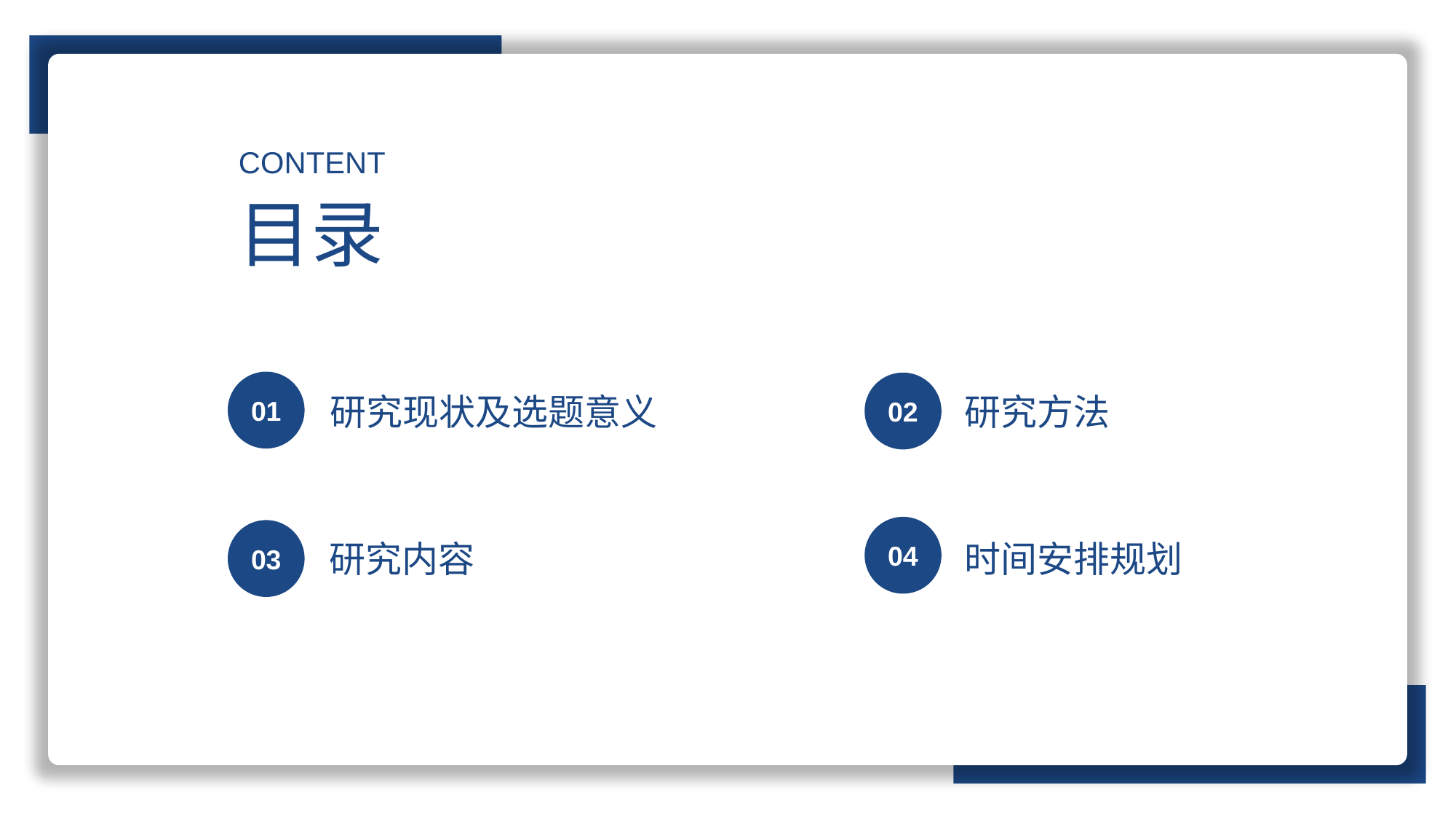

CONTENT
目录
01
02
研究现状及选题意义
研究方法

04
03
研究内容
时间安排规划